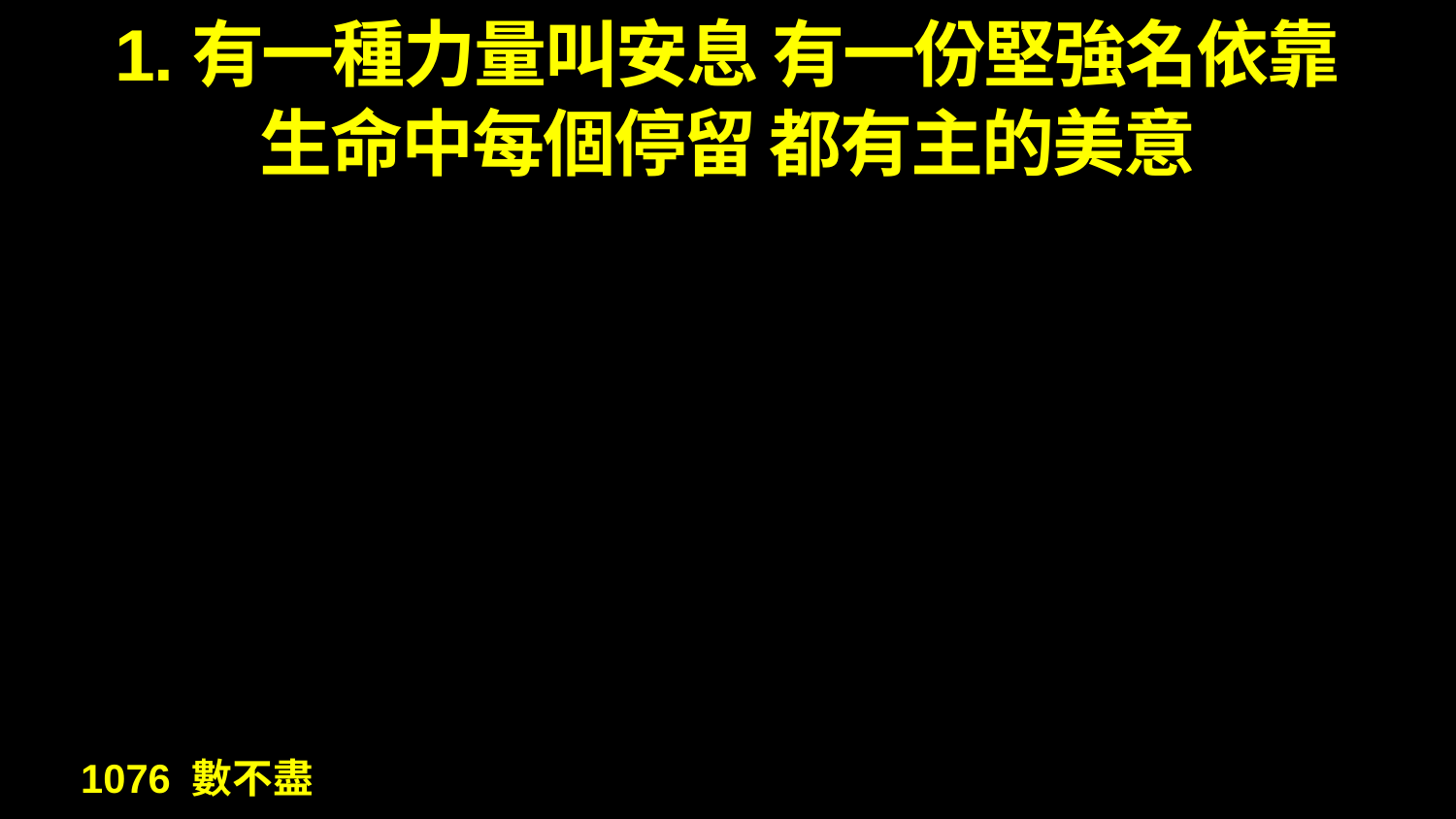

# 1.有一種力量叫安息 有一份堅強名依靠 生命中每個停留 都有主的美意
1076 數不盡